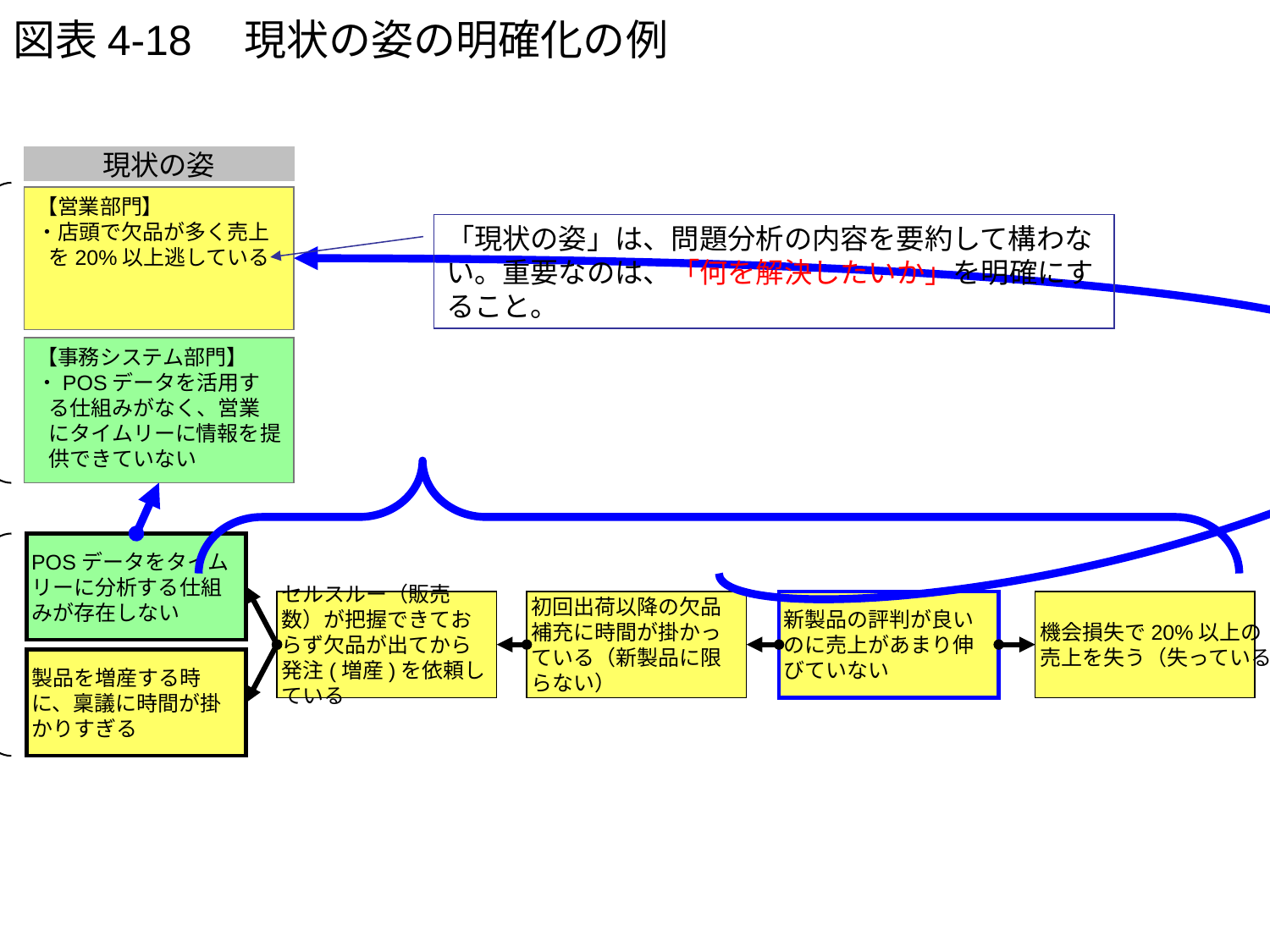

# 図表4-18　現状の姿の明確化の例
現状の姿

【営業部門】
・店頭で欠品が多く売上を20%以上逃している
「現状の姿」は、問題分析の内容を要約して構わない。重要なのは、「何を解決したいか」を明確にすること。
要約後
【事務システム部門】
・POSデータを活用する仕組みがなく、営業にタイムリーに情報を提供できていない

POSデータをタイムリーに分析する仕組みが存在しない
セルスルー（販売数）が把握できておらず欠品が出てから発注(増産)を依頼している
初回出荷以降の欠品補充に時間が掛かっている（新製品に限らない）
新製品の評判が良いのに売上があまり伸びていない
機会損失で20%以上の
売上を失う（失っている）
要約前
製品を増産する時に、稟議に時間が掛かりすぎる